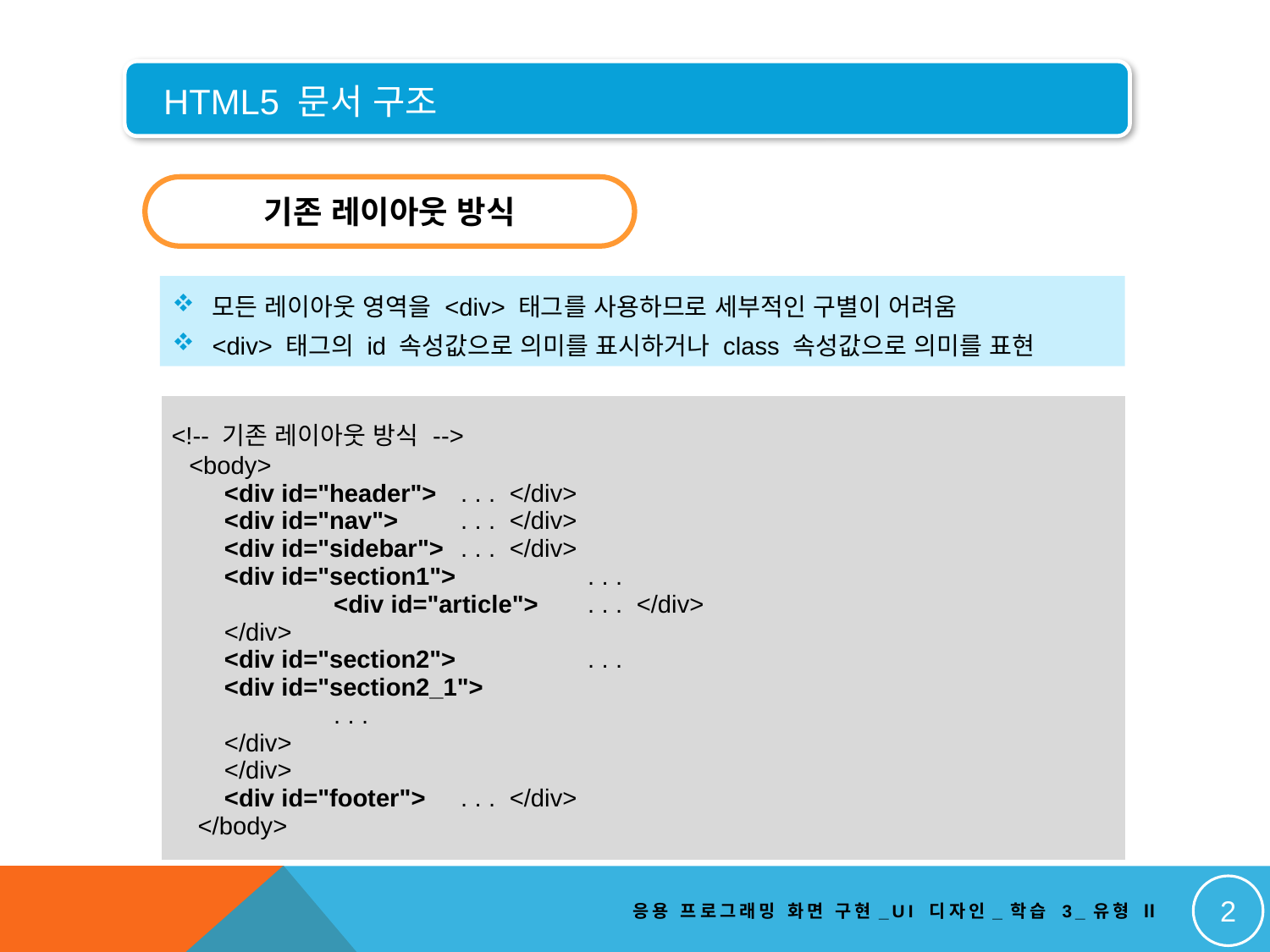

Html5 문서 구조
기존 레이아웃 방식
모든 레이아웃 영역을 <div> 태그를 사용하므로 세부적인 구별이 어려움
<div> 태그의 id 속성값으로 의미를 표시하거나 class 속성값으로 의미를 표현
| <!-- 기존 레이아웃 방식 --> <body> <div id="header"> . . . </div> <div id="nav"> . . . </div> <div id="sidebar"> . . . </div> <div id="section1"> . . . <div id="article"> . . . </div> </div> <div id="section2"> . . . <div id="section2\_1"> . . . </div> </div> <div id="footer"> . . . </div> </body> |
| --- |
2
응용 프로그래밍 화면 구현_UI 디자인_학습 3_유형 Ⅱ